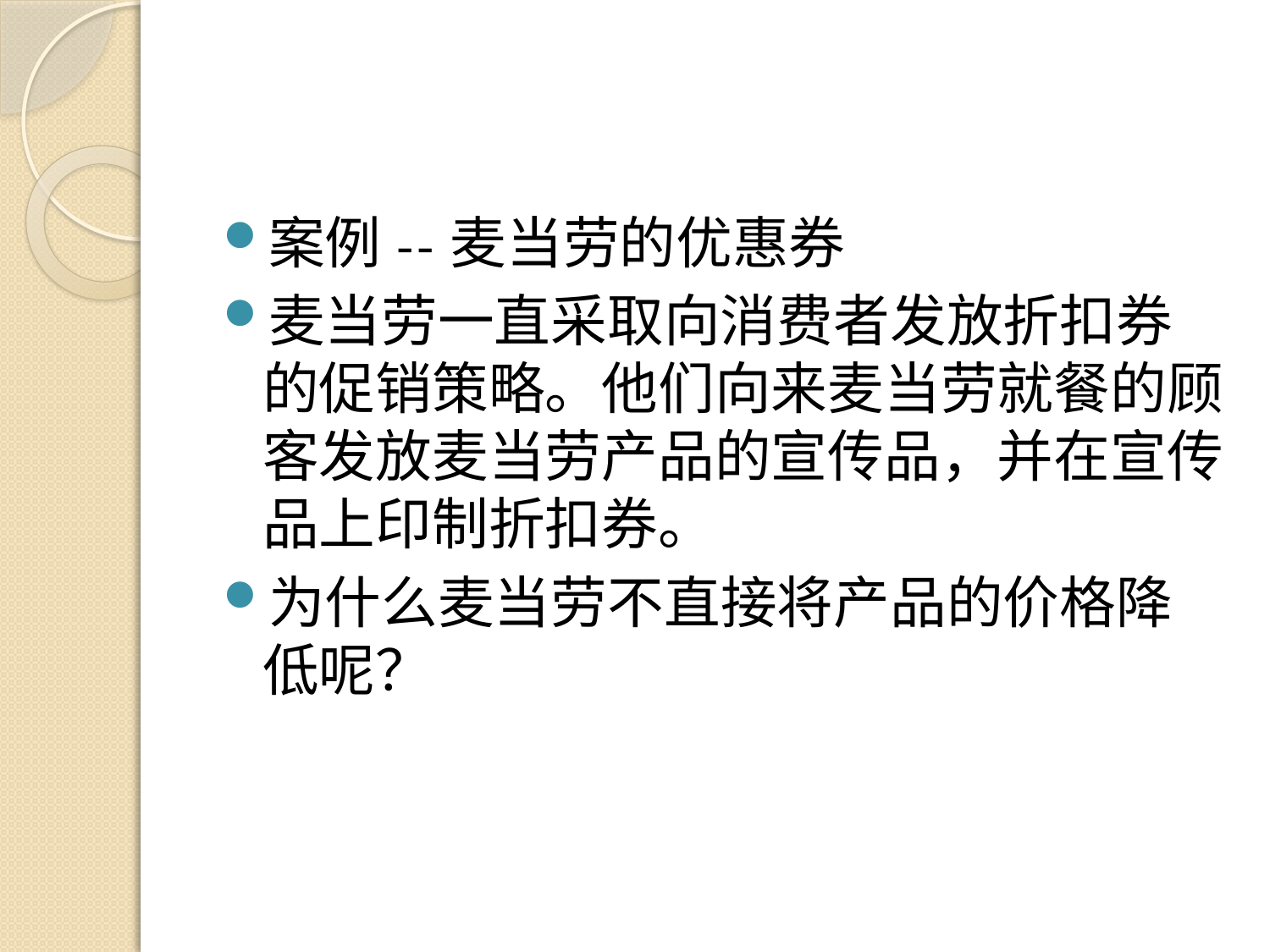

#
案例--麦当劳的优惠券
麦当劳一直采取向消费者发放折扣券的促销策略。他们向来麦当劳就餐的顾客发放麦当劳产品的宣传品，并在宣传品上印制折扣券。
为什么麦当劳不直接将产品的价格降低呢？